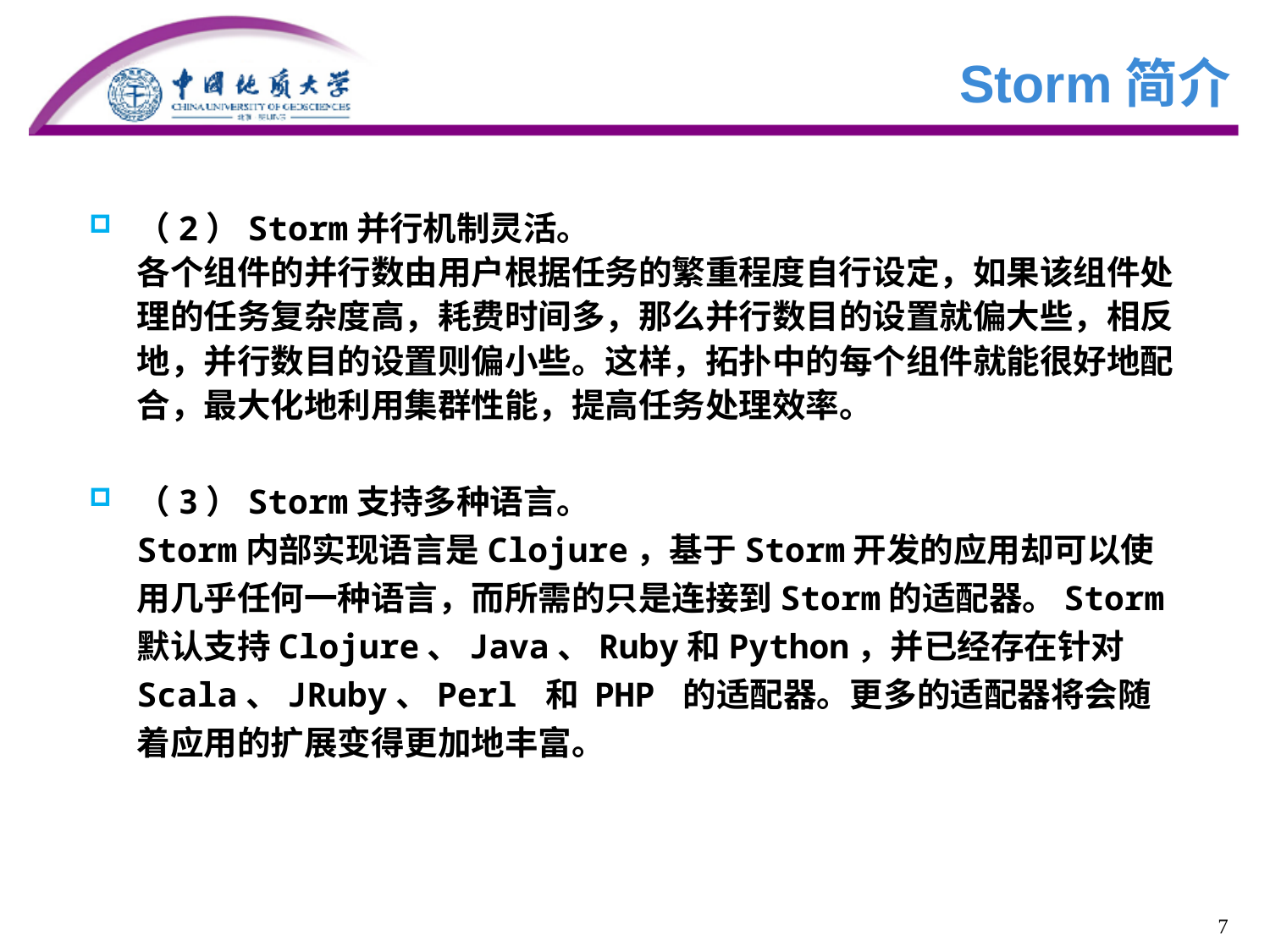

# Storm简介
（2）Storm并行机制灵活。
各个组件的并行数由用户根据任务的繁重程度自行设定，如果该组件处理的任务复杂度高，耗费时间多，那么并行数目的设置就偏大些，相反地，并行数目的设置则偏小些。这样，拓扑中的每个组件就能很好地配合，最大化地利用集群性能，提高任务处理效率。
（3）Storm支持多种语言。
Storm内部实现语言是Clojure，基于Storm开发的应用却可以使用几乎任何一种语言，而所需的只是连接到Storm的适配器。Storm默认支持Clojure、Java、Ruby和Python，并已经存在针对 Scala、JRuby、Perl 和 PHP 的适配器。更多的适配器将会随着应用的扩展变得更加地丰富。